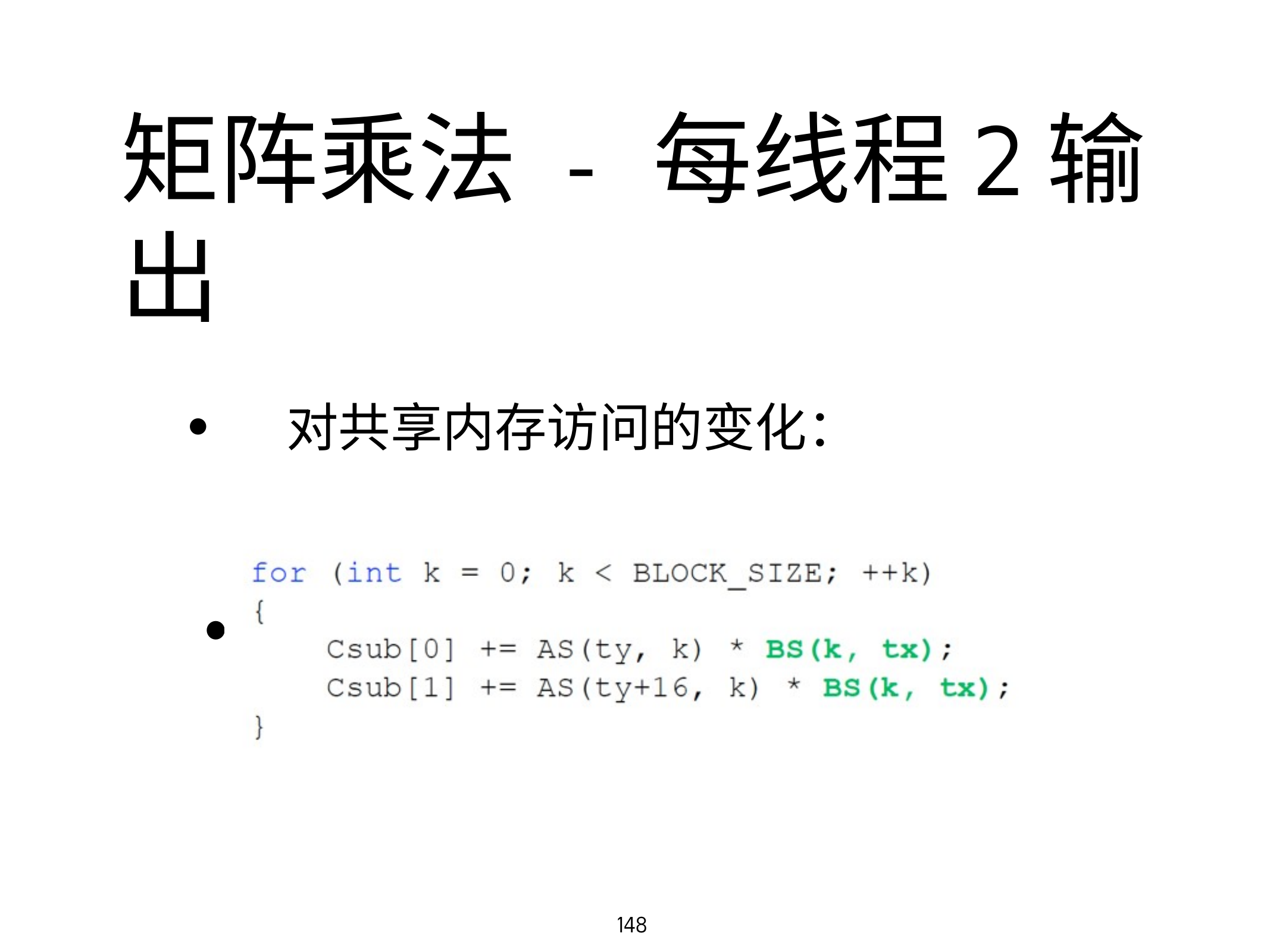

# 矩阵乘法 - 每线程2输出
• 对共享内存访问的变化：
• BS 矩阵被更大程度地重用

148